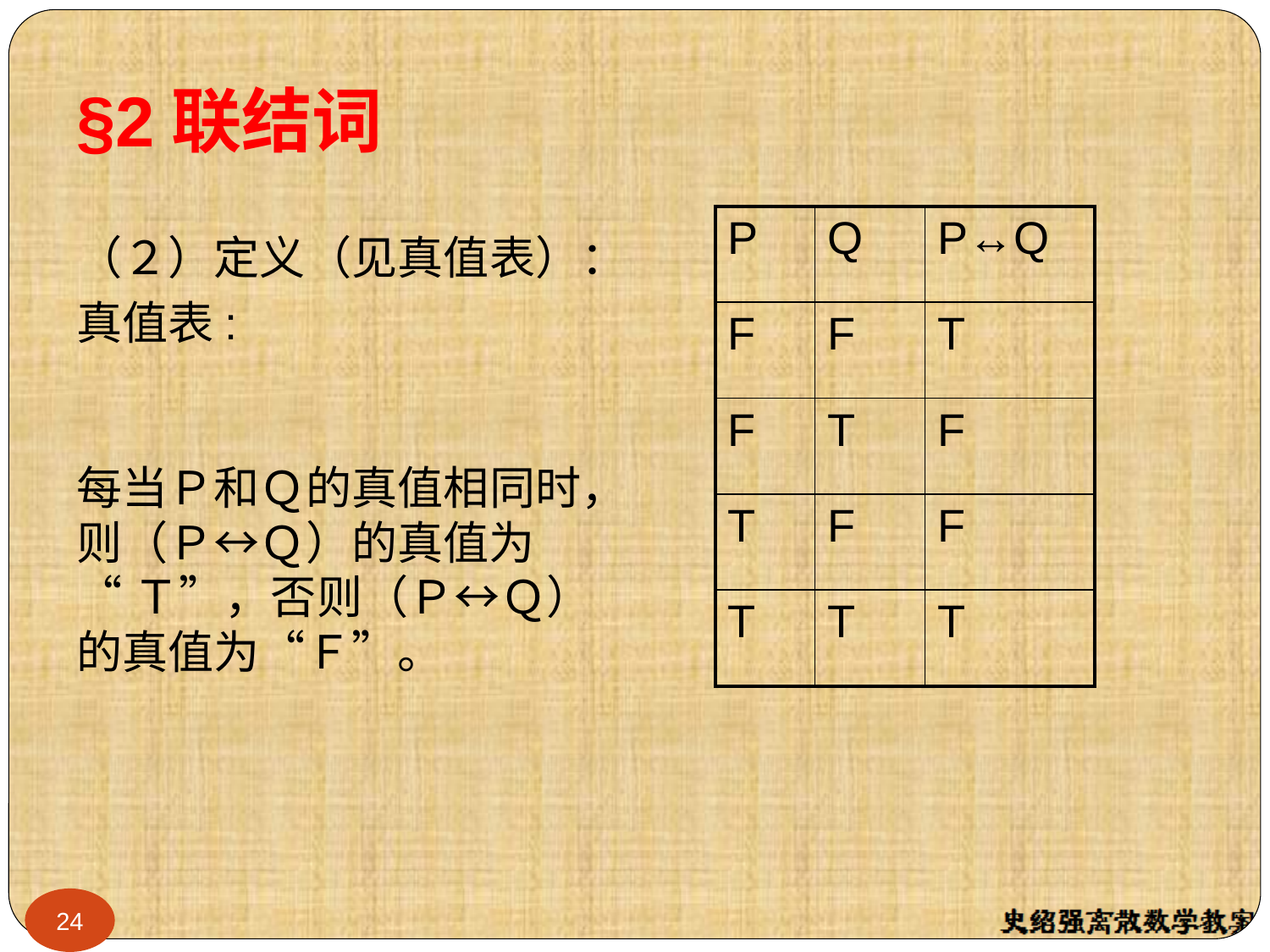

§2联结词
| P | Q | P↔Q |
| --- | --- | --- |
| F | F | T |
| F | T | F |
| T | F | F |
| T | T | T |
（２）定义（见真值表）：
真值表:

每当Ｐ和Ｑ的真值相同时，
则（Ｐ↔Ｑ）的真值为
“Ｔ”，否则（Ｐ↔Ｑ）
的真值为“Ｆ”。

24